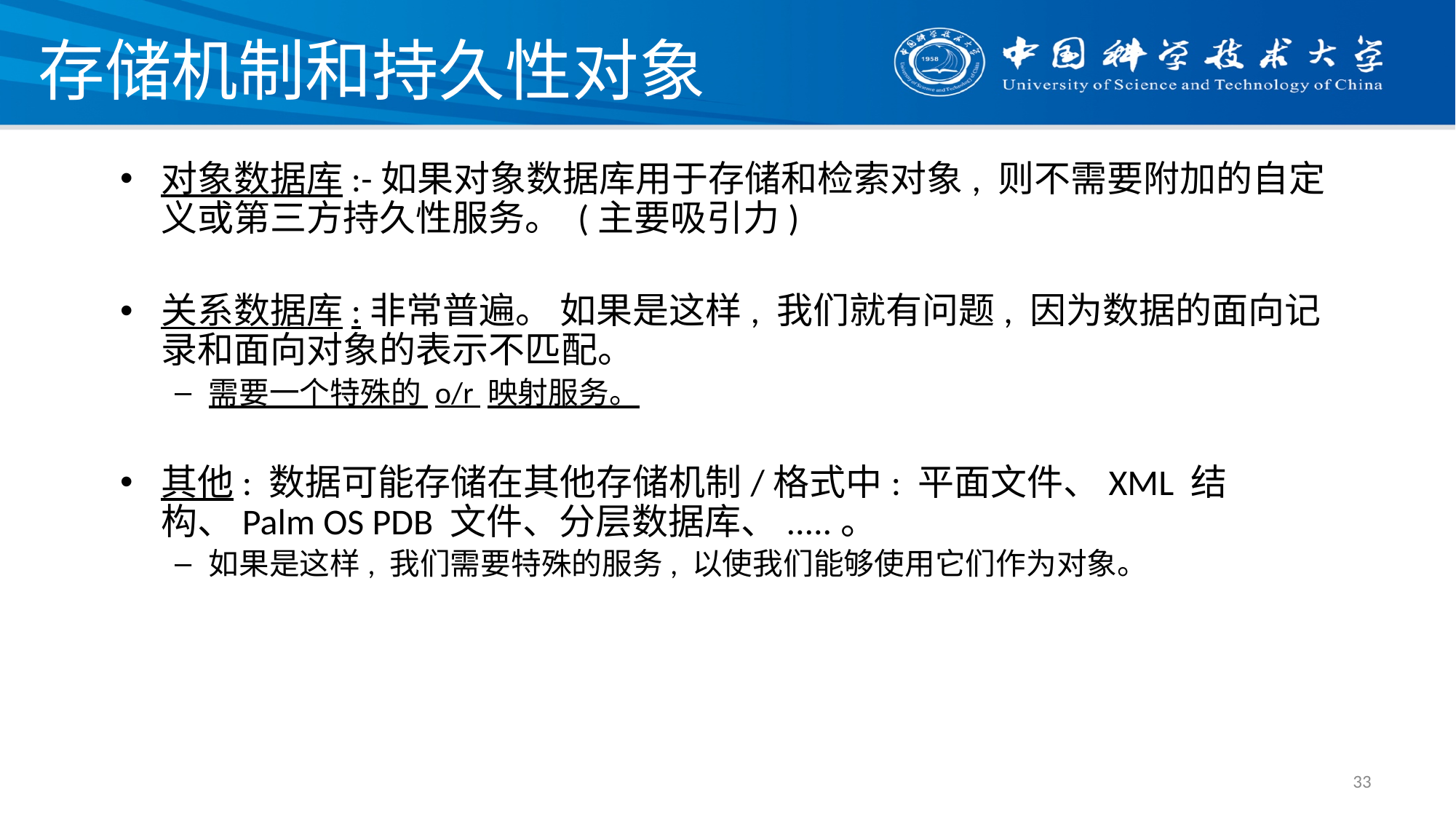

# 存储机制和持久性对象
对象数据库:-如果对象数据库用于存储和检索对象, 则不需要附加的自定义或第三方持久性服务。 (主要吸引力)

关系数据库:非常普遍。 如果是这样, 我们就有问题, 因为数据的面向记录和面向对象的表示不匹配。
需要一个特殊的 o/r 映射服务。

其他: 数据可能存储在其他存储机制/格式中: 平面文件、XML 结构、Palm OS PDB 文件、分层数据库、.....。
如果是这样, 我们需要特殊的服务, 以使我们能够使用它们作为对象。
33